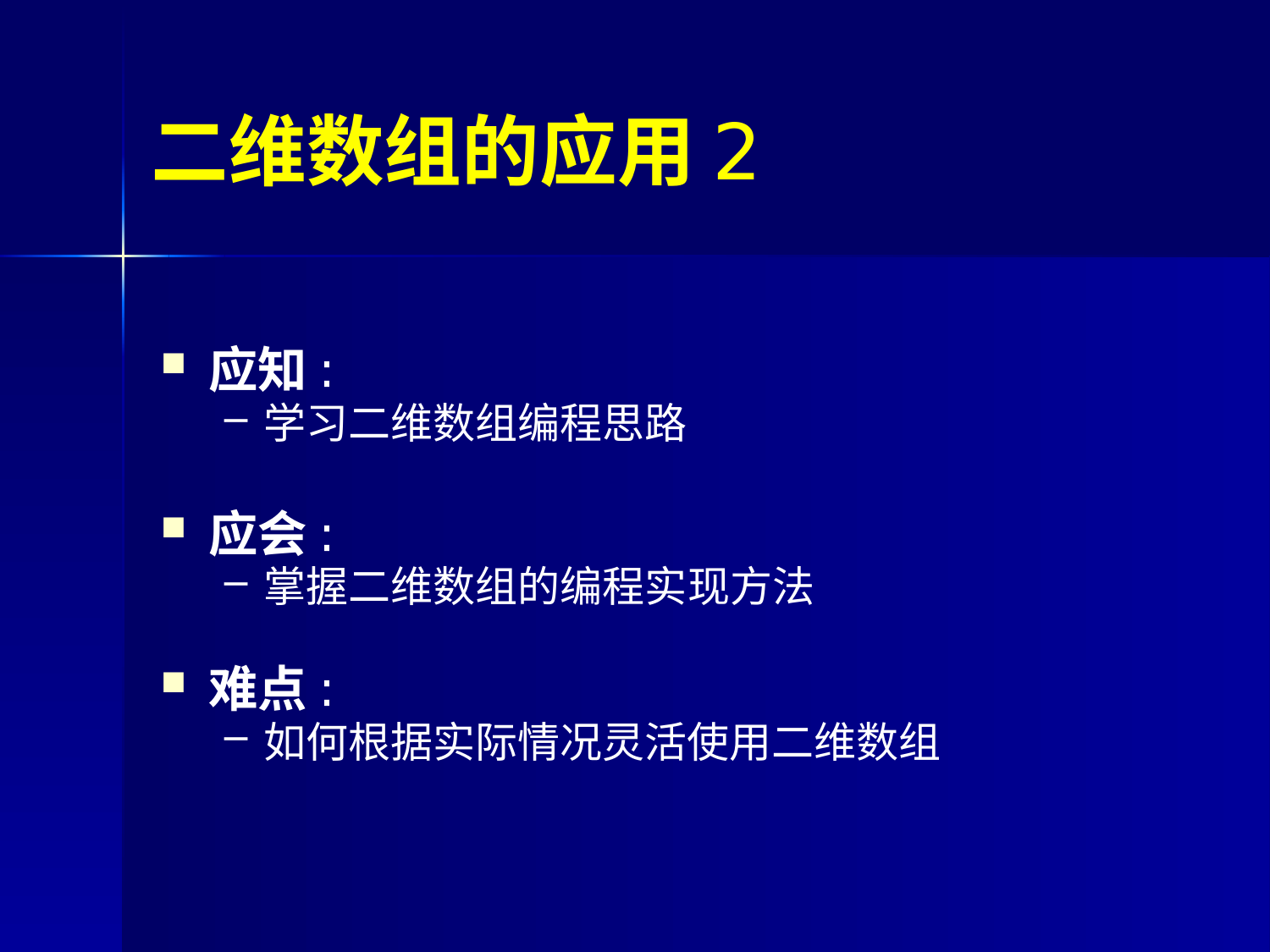

# 二维数组的应用2

应知:
学习二维数组编程思路

应会:
掌握二维数组的编程实现方法

难点:
如何根据实际情况灵活使用二维数组